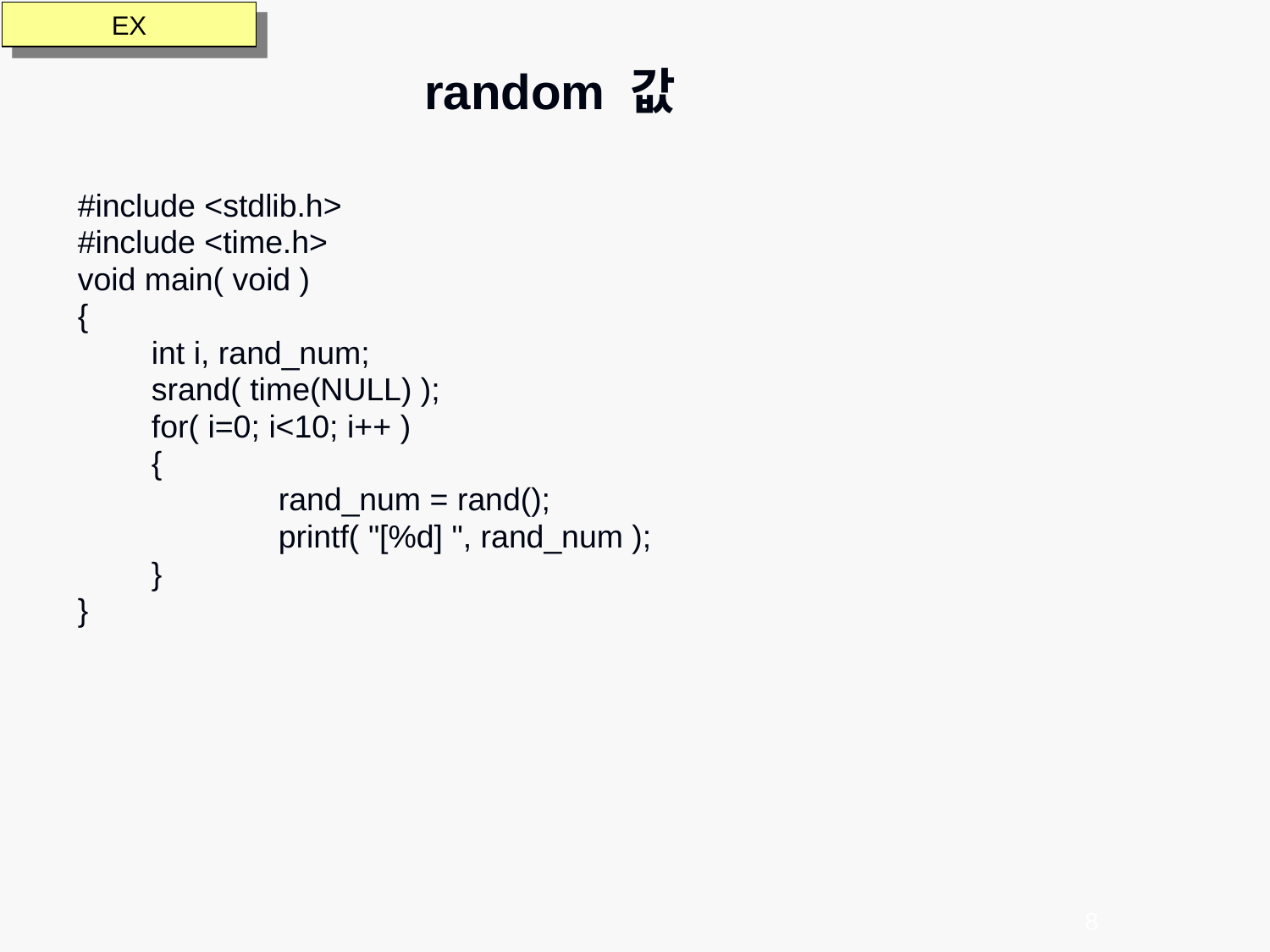

EX
random 값
#include <stdlib.h>
#include <time.h>
void main( void )
{
	int i, rand_num;
	srand( time(NULL) );
	for( i=0; i<10; i++ )
	{
		rand_num = rand();
		printf( "[%d] ", rand_num );
	}
}
8